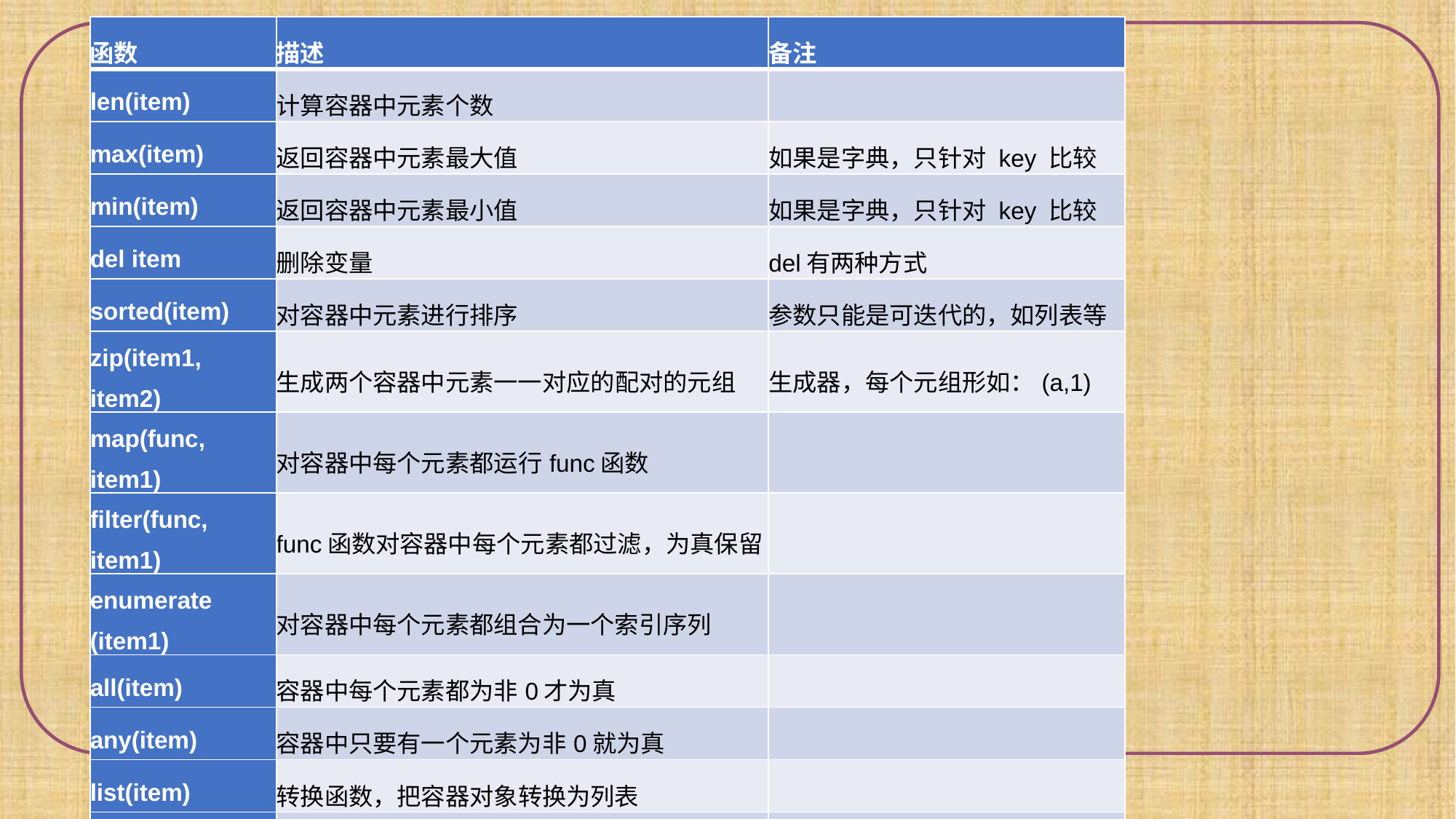

| 函数 | 描述 | 备注 |
| --- | --- | --- |
| len(item) | 计算容器中元素个数 |  |
| max(item) | 返回容器中元素最大值 | 如果是字典，只针对 key 比较 |
| min(item) | 返回容器中元素最小值 | 如果是字典，只针对 key 比较 |
| del item | 删除变量 | del有两种方式 |
| sorted(item) | 对容器中元素进行排序 | 参数只能是可迭代的，如列表等 |
| zip(item1, item2) | 生成两个容器中元素一一对应的配对的元组 | 生成器，每个元组形如：(a,1) |
| map(func, item1) | 对容器中每个元素都运行func函数 |  |
| filter(func, item1) | func函数对容器中每个元素都过滤，为真保留 |  |
| enumerate (item1) | 对容器中每个元素都组合为一个索引序列 |  |
| all(item) | 容器中每个元素都为非0才为真 |  |
| any(item) | 容器中只要有一个元素为非0就为真 |  |
| list(item) | 转换函数，把容器对象转换为列表 |  |
| tuple(item) | 转换函数，把容器对象转换为元组 |  |
| dict(item) | 转换函数，把容器对象转换为字典 |  |
| set(item) | 转换函数，把容器对象转换为集合 |  |
| frozenset(item) | 转换函数，把容器对象转换为不可变集合 |  |
#